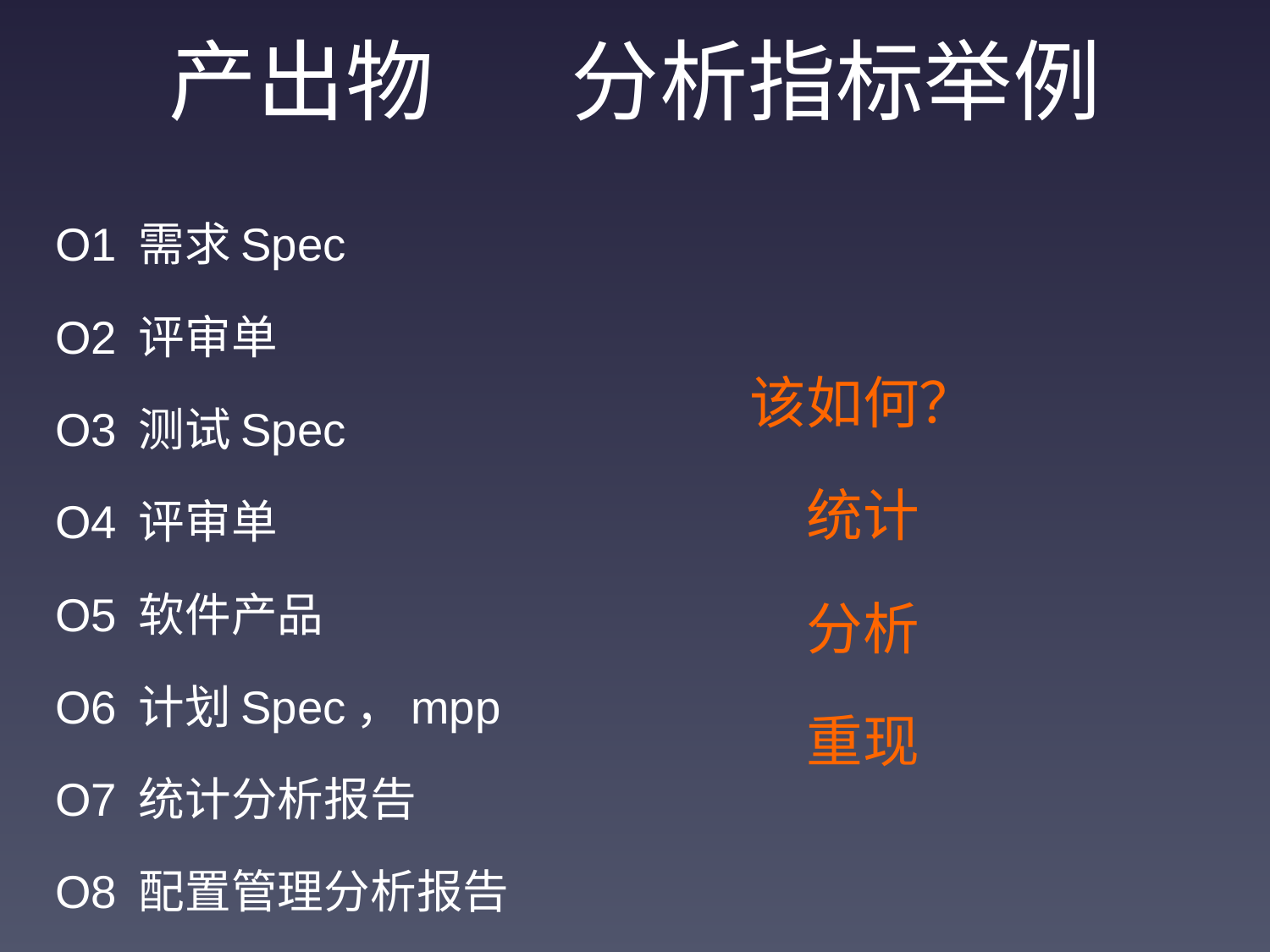

# 产出物       分析指标举例
O1 需求Spec
O2 评审单
O3 测试Spec
O4 评审单
O5 软件产品
O6 计划Spec，mpp
O7 统计分析报告
O8 配置管理分析报告
该如何？
统计
分析
重现